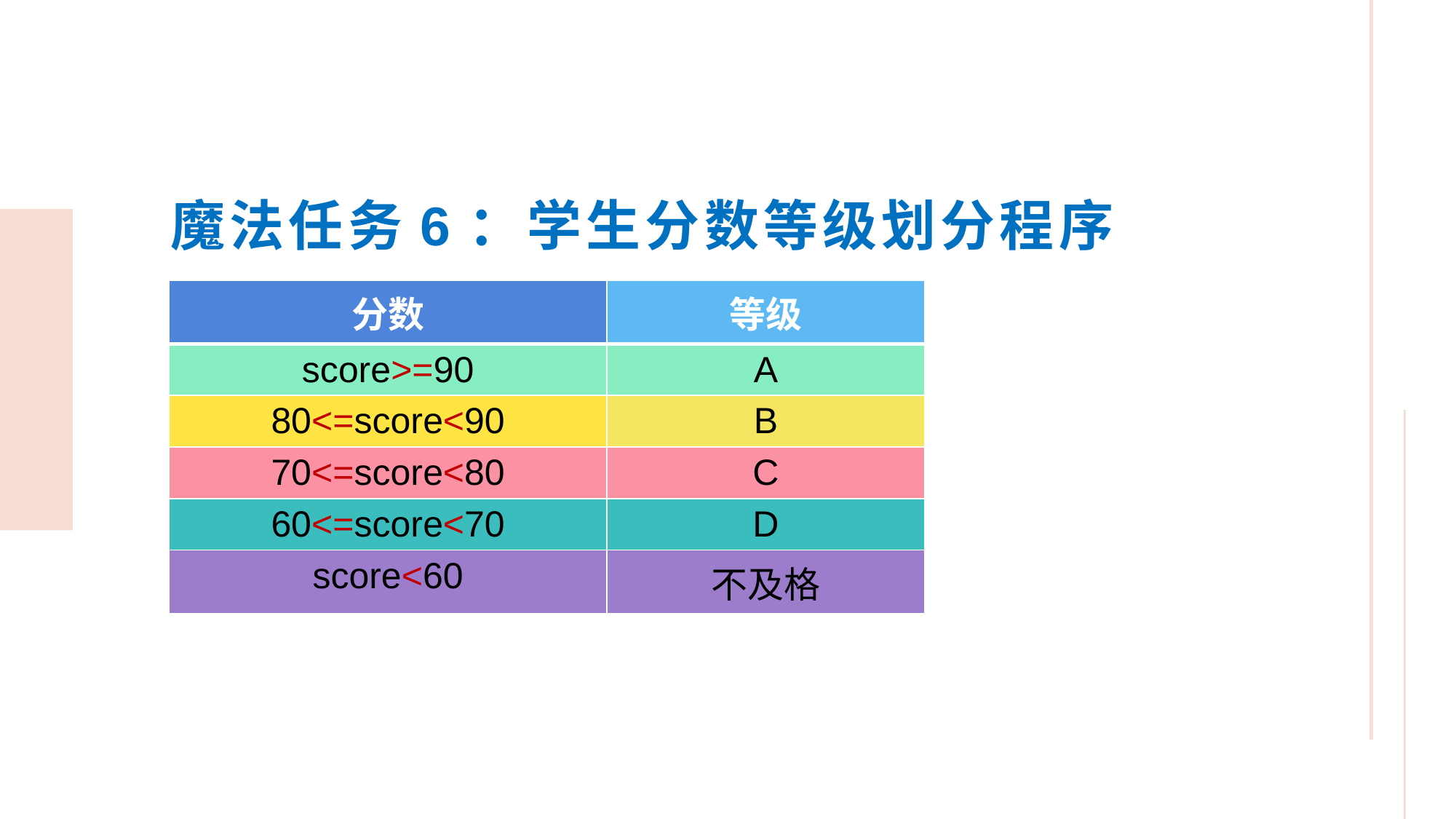

魔法任务6：学生分数等级划分程序
| 分数 | 等级 |
| --- | --- |
| score>=90 | A |
| 80<=score<90 | B |
| 70<=score<80 | C |
| 60<=score<70 | D |
| score<60 | 不及格 |